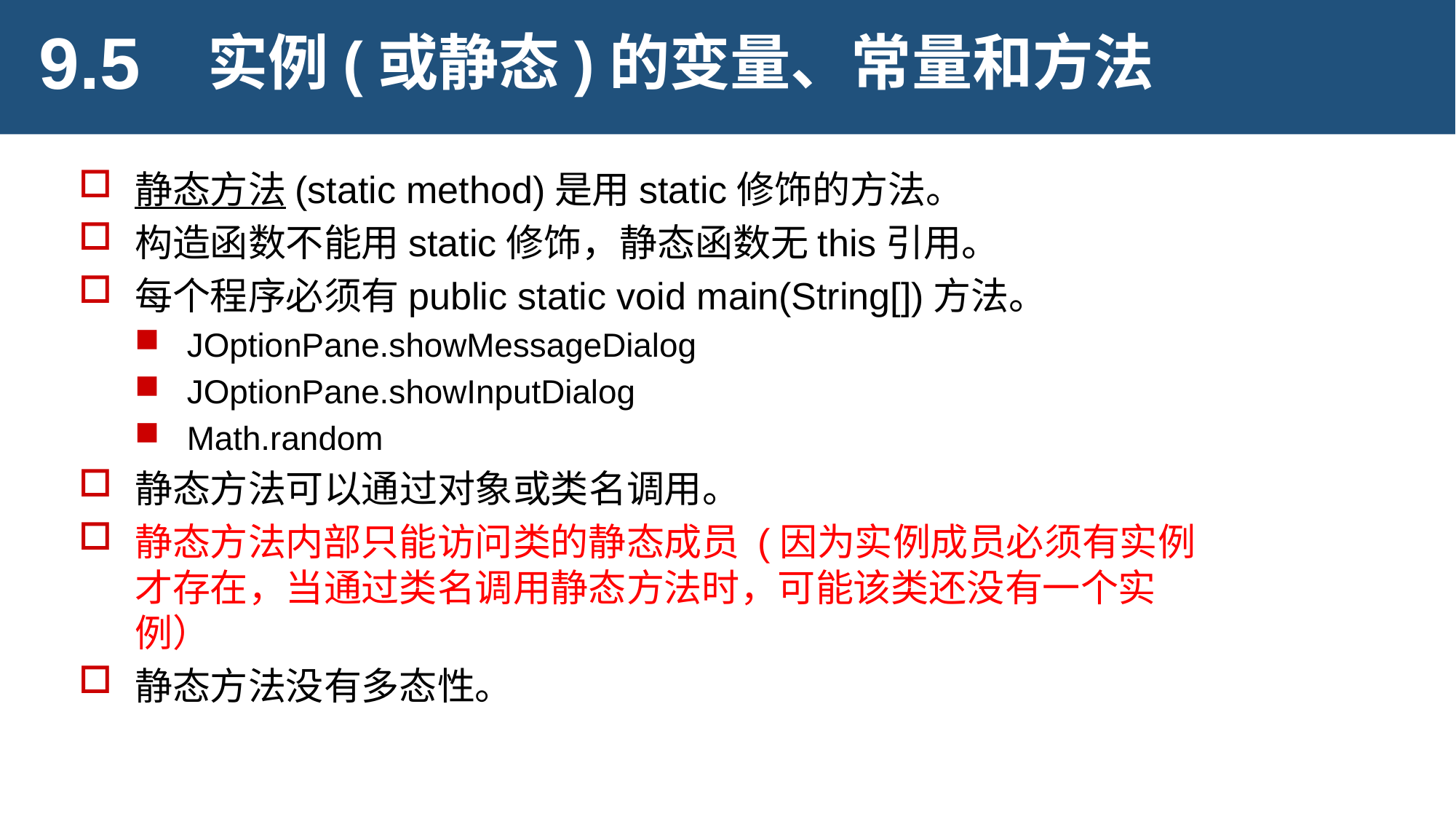

9.5
实例(或静态)的变量、常量和方法
静态方法(static method)是用static修饰的方法。
构造函数不能用static修饰，静态函数无this引用。
每个程序必须有public static void main(String[])方法。
JOptionPane.showMessageDialog
JOptionPane.showInputDialog
Math.random
静态方法可以通过对象或类名调用。
静态方法内部只能访问类的静态成员 (因为实例成员必须有实例才存在，当通过类名调用静态方法时，可能该类还没有一个实例）
静态方法没有多态性。